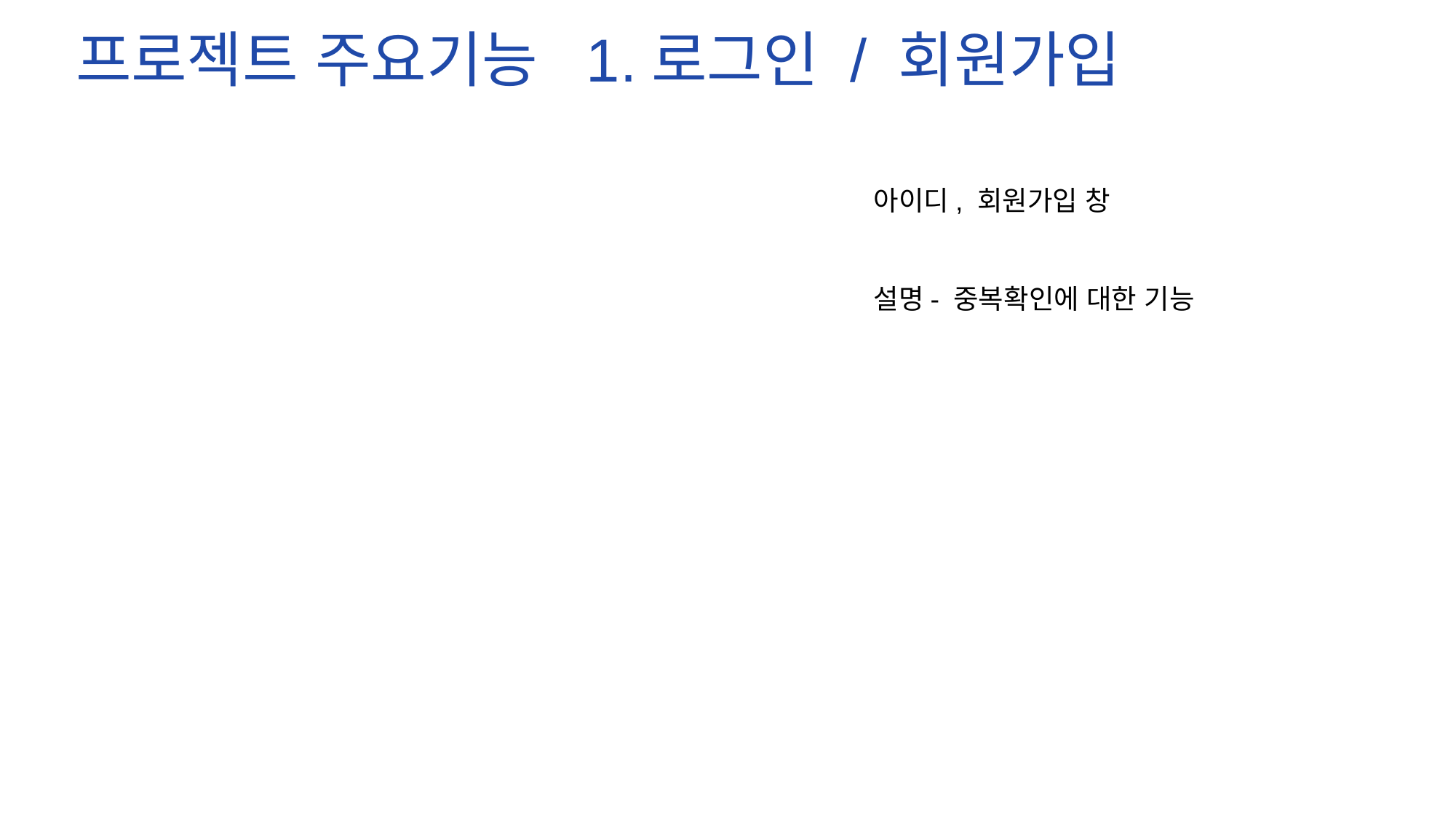

프로젝트 주요기능  1.로그인 / 회원가입
아이디, 회원가입 창

설명- 중복확인에 대한 기능